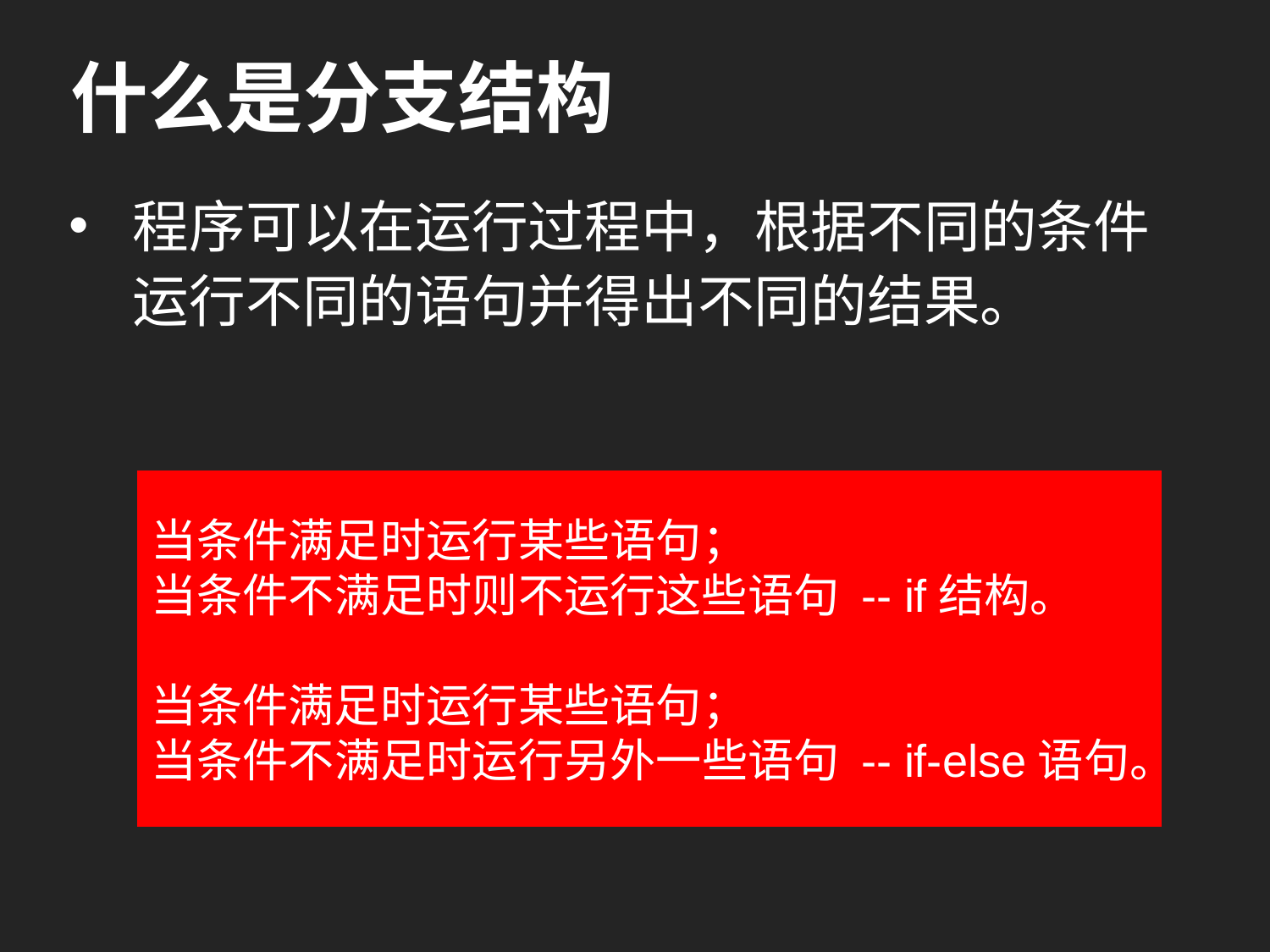

# 什么是分支结构
程序可以在运行过程中，根据不同的条件运行不同的语句并得出不同的结果。
当条件满足时运行某些语句；
当条件不满足时则不运行这些语句 -- if结构。

当条件满足时运行某些语句；
当条件不满足时运行另外一些语句 -- if-else语句。